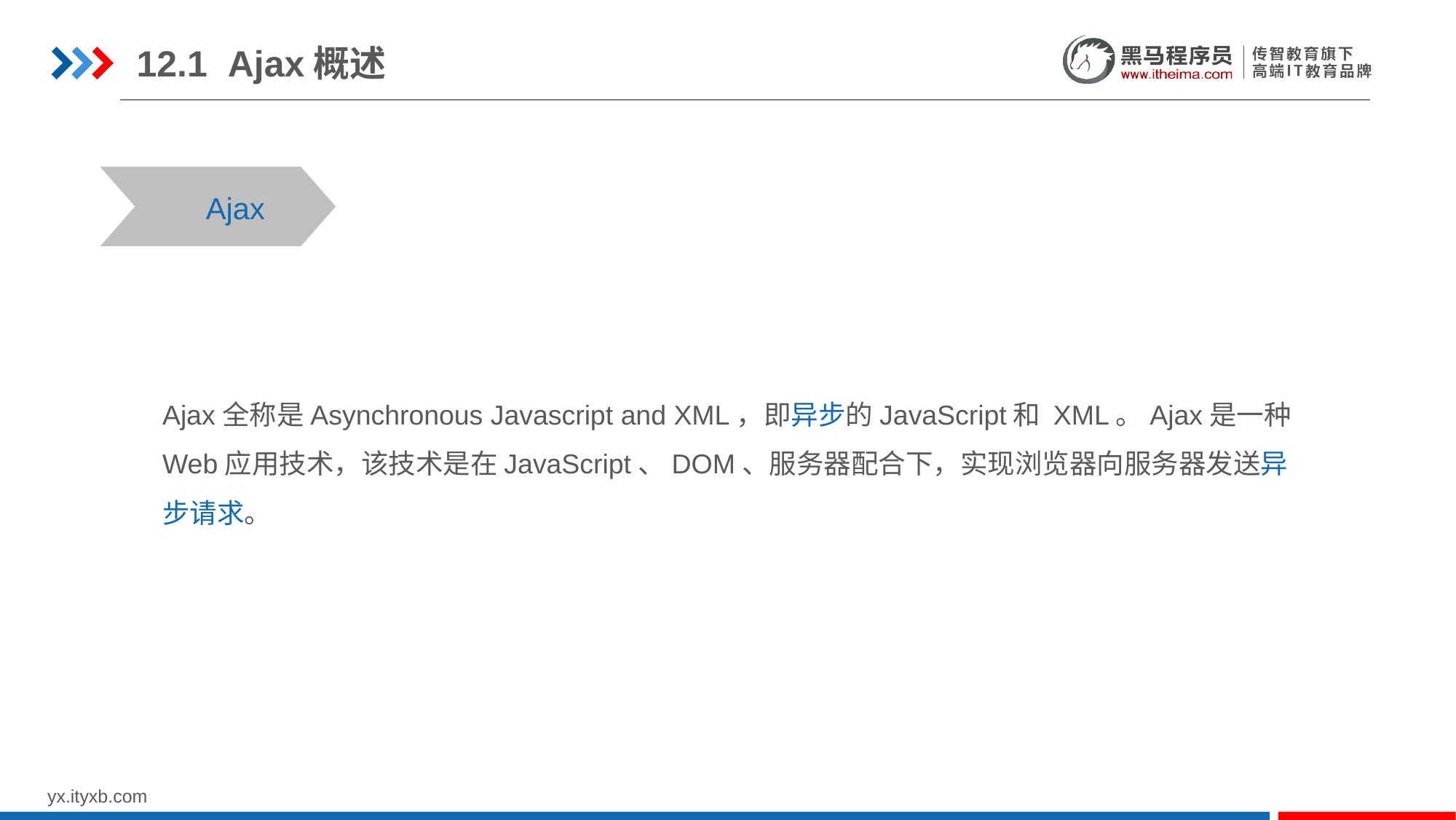

12.1  Ajax概述

Ajax
Ajax全称是Asynchronous Javascript and XML，即异步的JavaScript和 XML。Ajax是一种Web应用技术，该技术是在JavaScript、DOM、服务器配合下，实现浏览器向服务器发送异步请求。